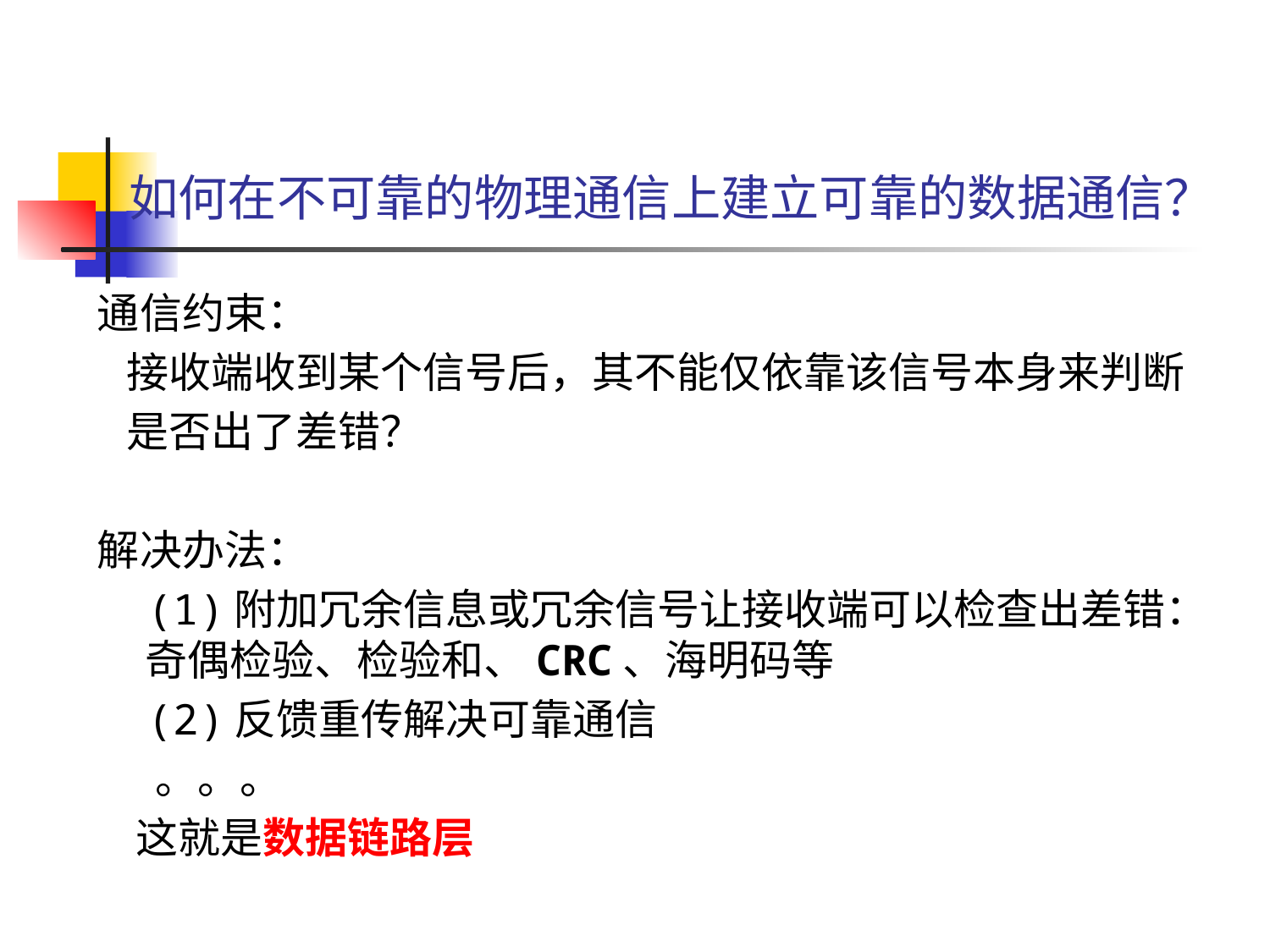

# 如何在不可靠的物理通信上建立可靠的数据通信？
通信约束：
  接收端收到某个信号后，其不能仅依靠该信号本身来判断
  是否出了差错？

解决办法：
  (1)附加冗余信息或冗余信号让接收端可以检查出差错：奇偶检验、检验和、CRC、海明码等
  (2)反馈重传解决可靠通信
     。。。
   这就是数据链路层